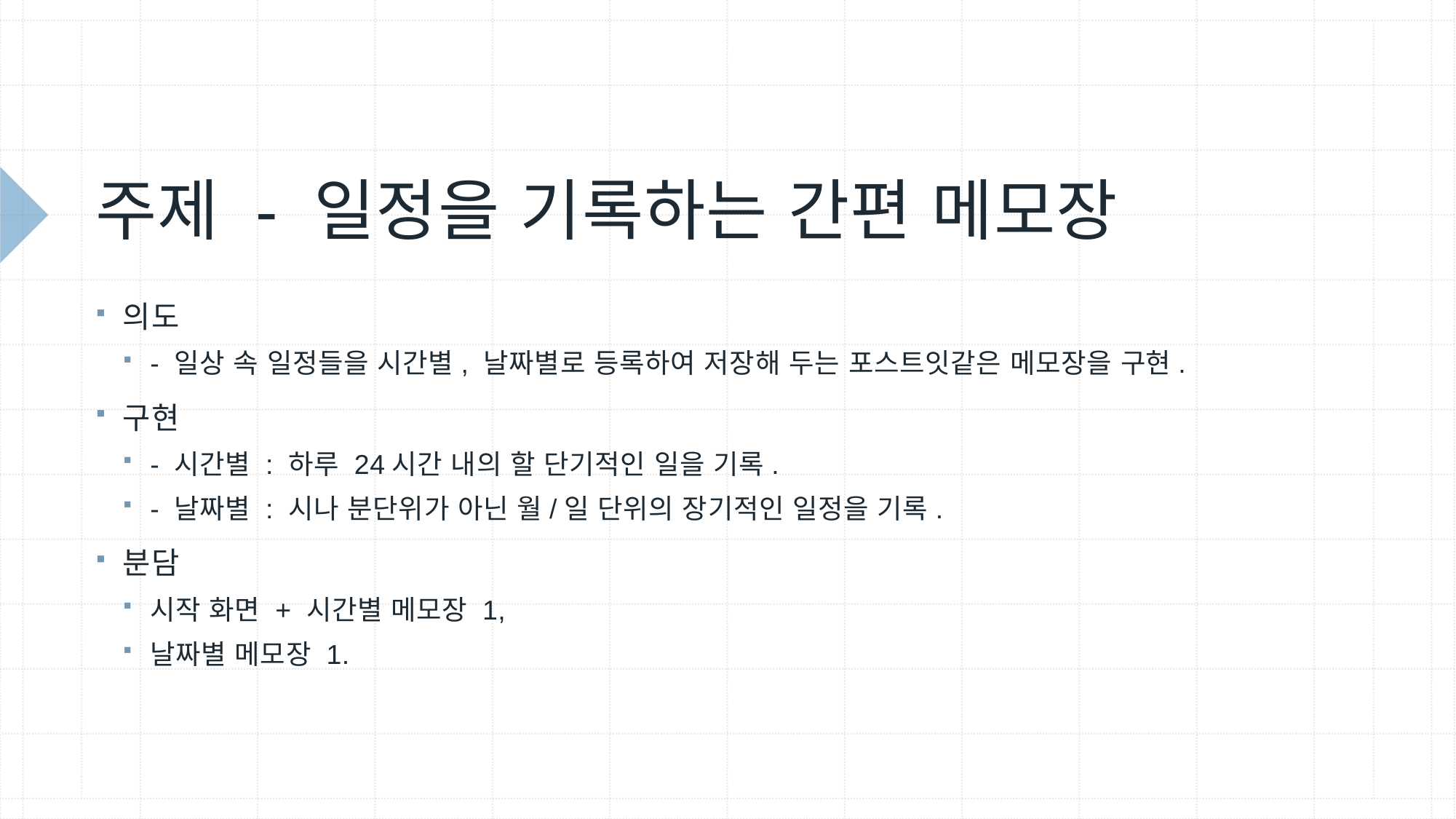

# 주제 - 일정을 기록하는 간편 메모장
의도
- 일상 속 일정들을 시간별, 날짜별로 등록하여 저장해 두는 포스트잇같은 메모장을 구현.
구현
- 시간별 : 하루 24시간 내의 할 단기적인 일을 기록.
- 날짜별 : 시나 분단위가 아닌 월/일 단위의 장기적인 일정을 기록.
분담
시작 화면 + 시간별 메모장 1,
날짜별 메모장 1.